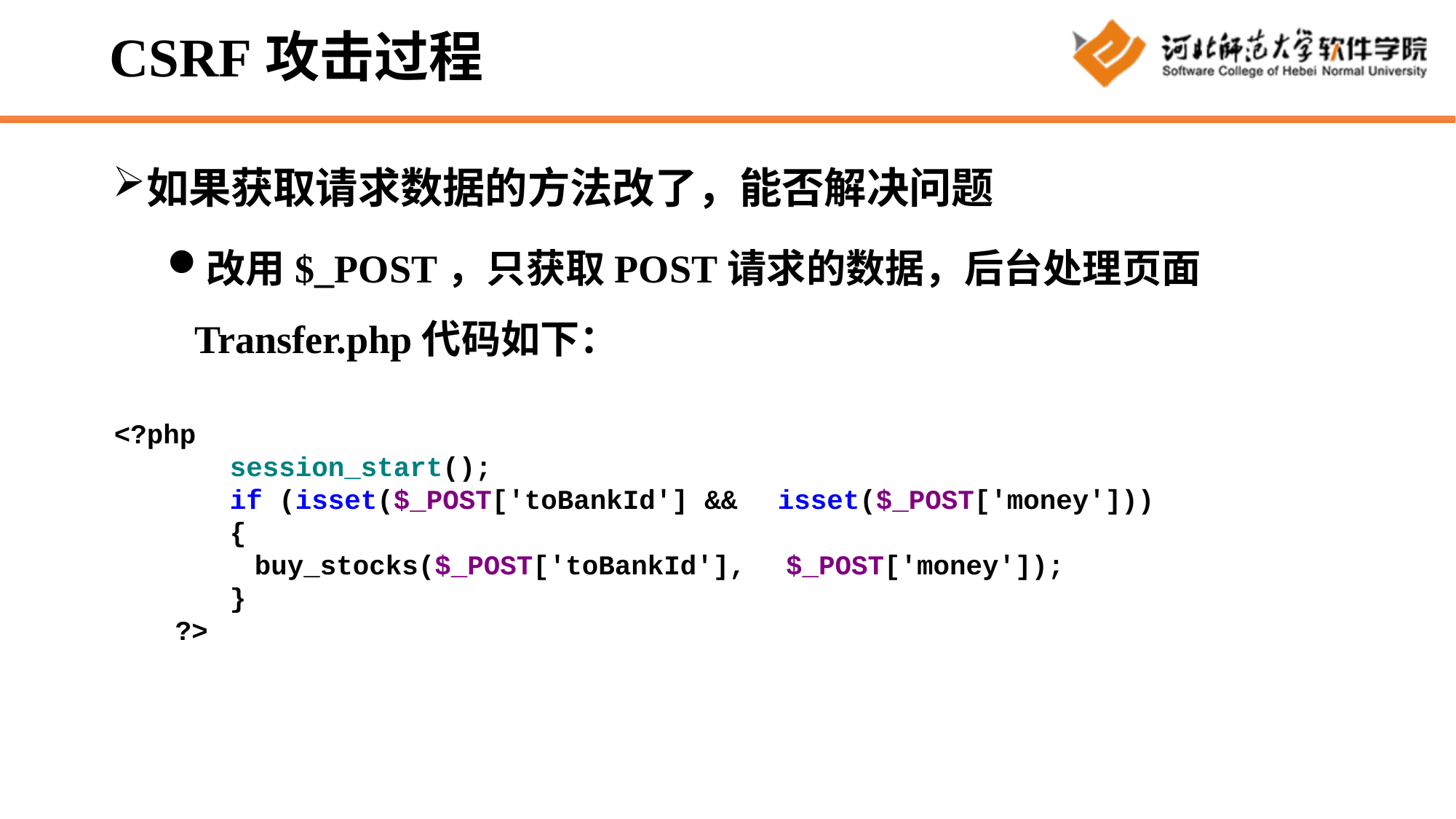

# CSRF攻击过程
如果获取请求数据的方法改了，能否解决问题
改用$_POST，只获取POST请求的数据，后台处理页面Transfer.php代码如下：
<?php
　　　　session_start();
　　　　if (isset($_POST['toBankId'] &&　isset($_POST['money']))
　　　　{
　　　　    buy_stocks($_POST['toBankId'],　$_POST['money']);
　　　　}
　　?>